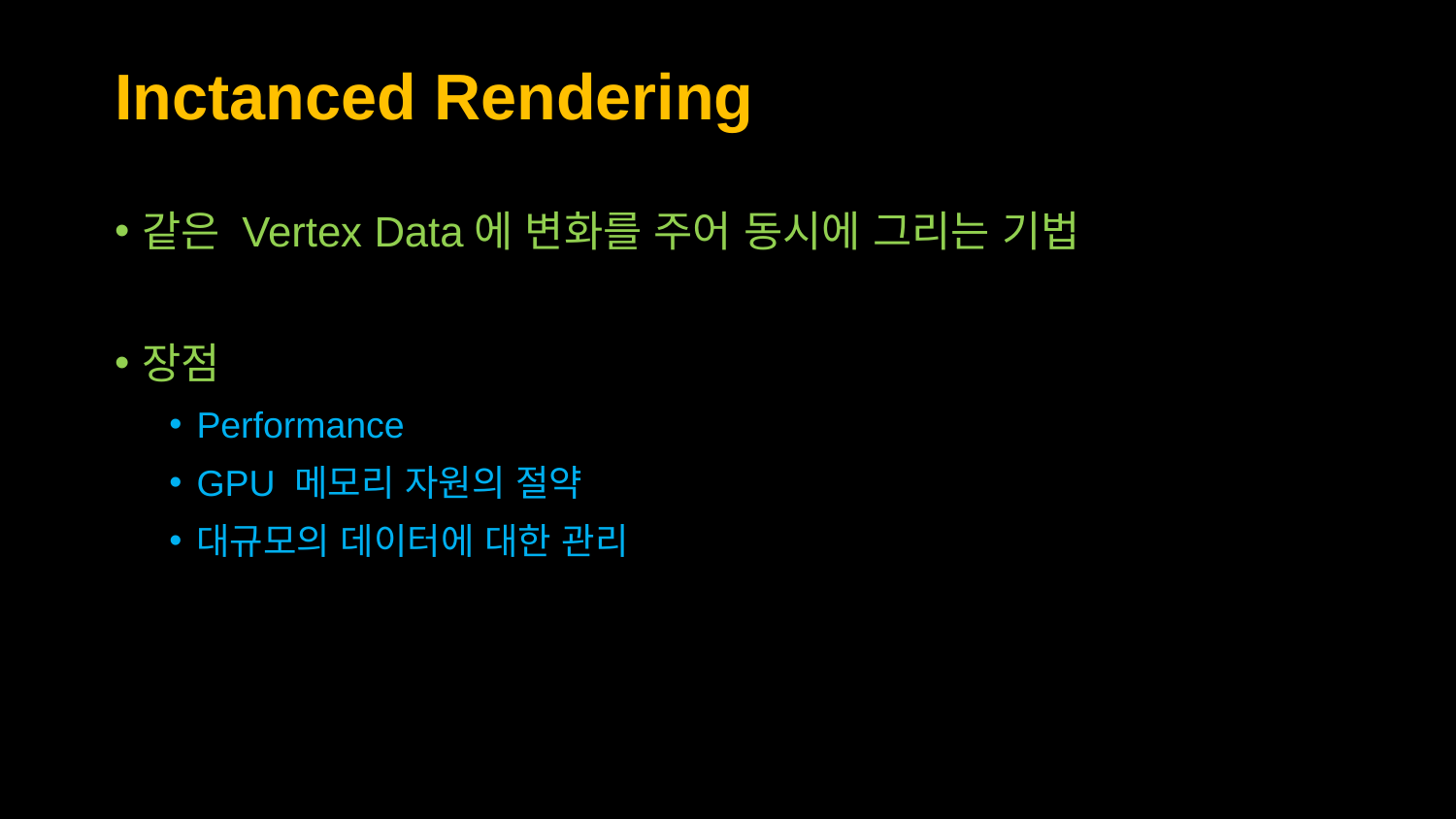

# Inctanced Rendering
같은 Vertex Data에 변화를 주어 동시에 그리는 기법

장점
Performance
GPU 메모리 자원의 절약
대규모의 데이터에 대한 관리